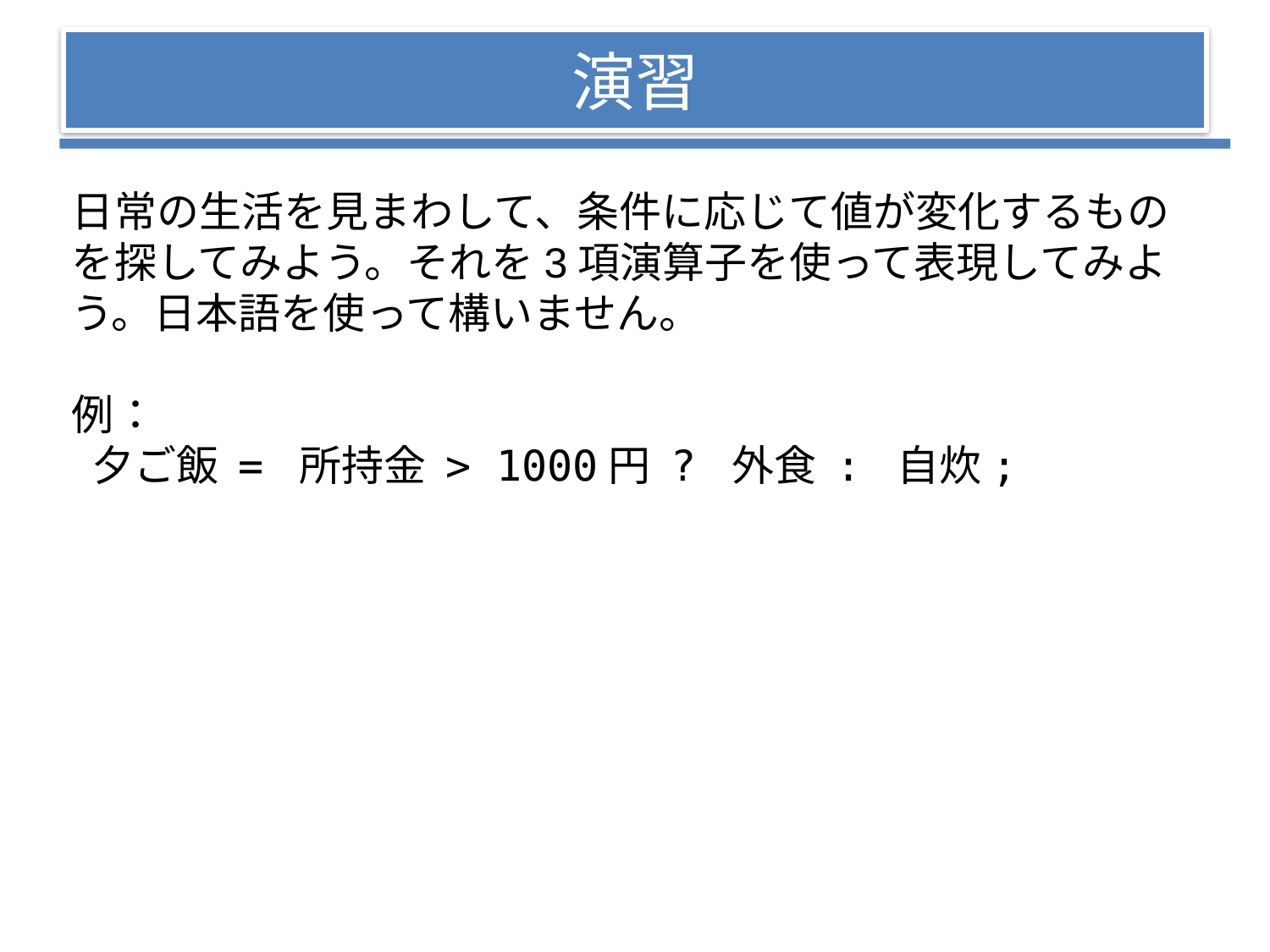

# 演習
日常の生活を見まわして、条件に応じて値が変化するものを探してみよう。それを3項演算子を使って表現してみよう。日本語を使って構いません。

例：
 夕ご飯 = 所持金 > 1000円 ? 外食 : 自炊;